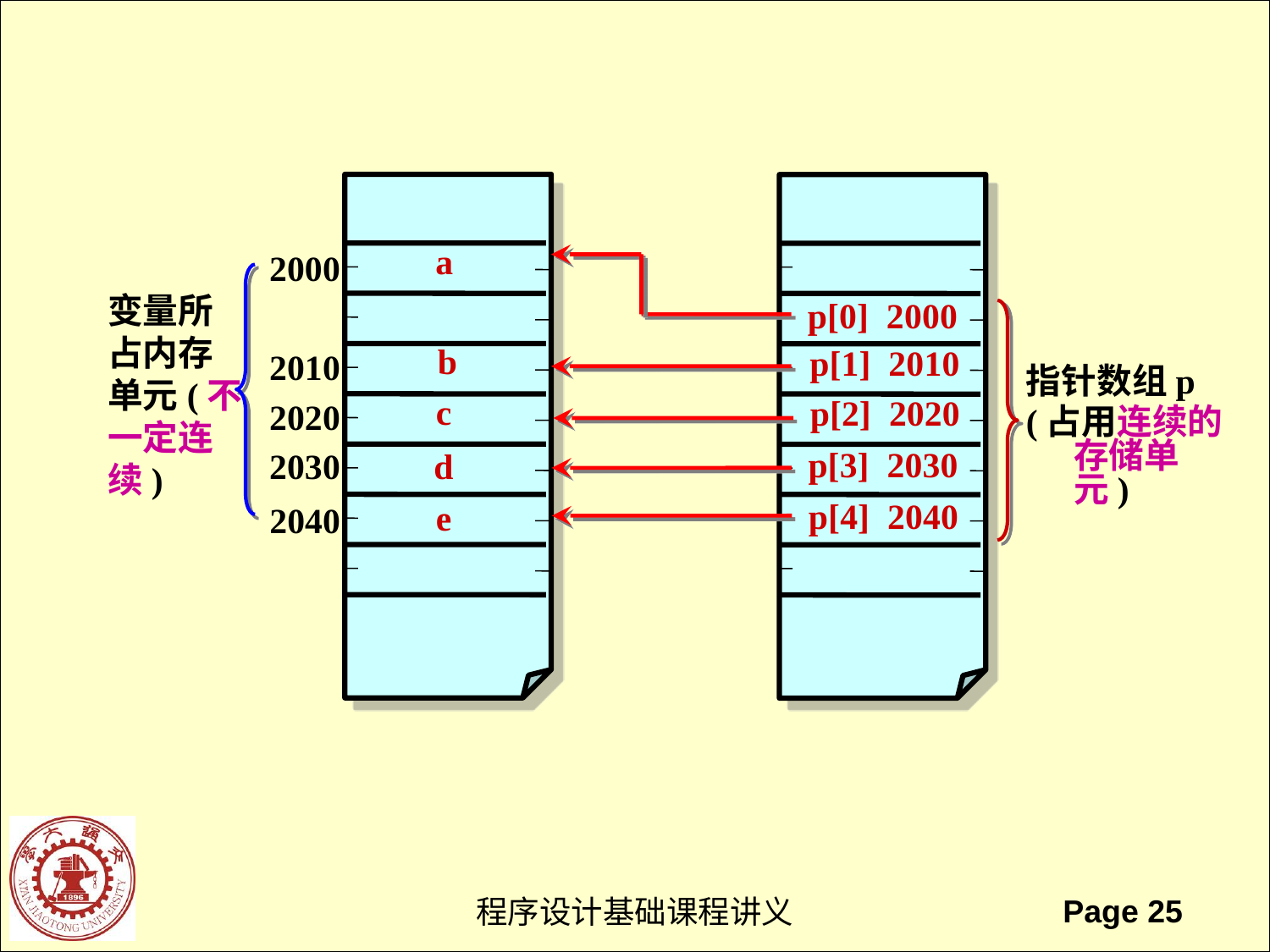

a
b
c
d
e
2000
2010
2020
2030
2040

变量所占内存单元(不一定连续)

p[0]  2000
p[1]  2010
p[2]  2020
p[3]  2030
p[4]  2040

指针数组p
(占用连续的存储单元)